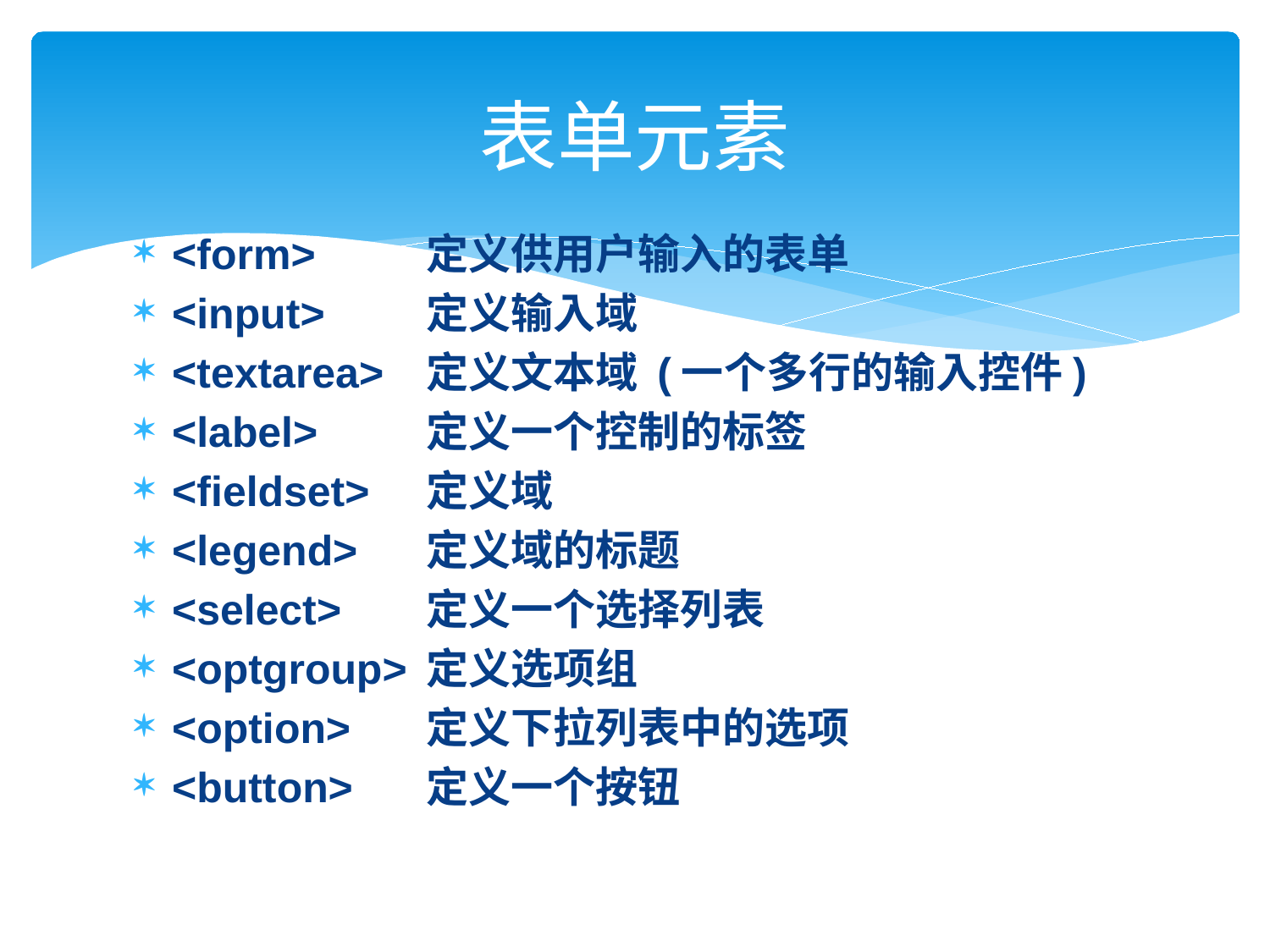

# 表单元素
<form>	定义供用户输入的表单
<input>	定义输入域
<textarea>	定义文本域 (一个多行的输入控件)
<label>	定义一个控制的标签
<fieldset>	定义域
<legend>	定义域的标题
<select>	定义一个选择列表
<optgroup>	定义选项组
<option>	定义下拉列表中的选项
<button>	定义一个按钮